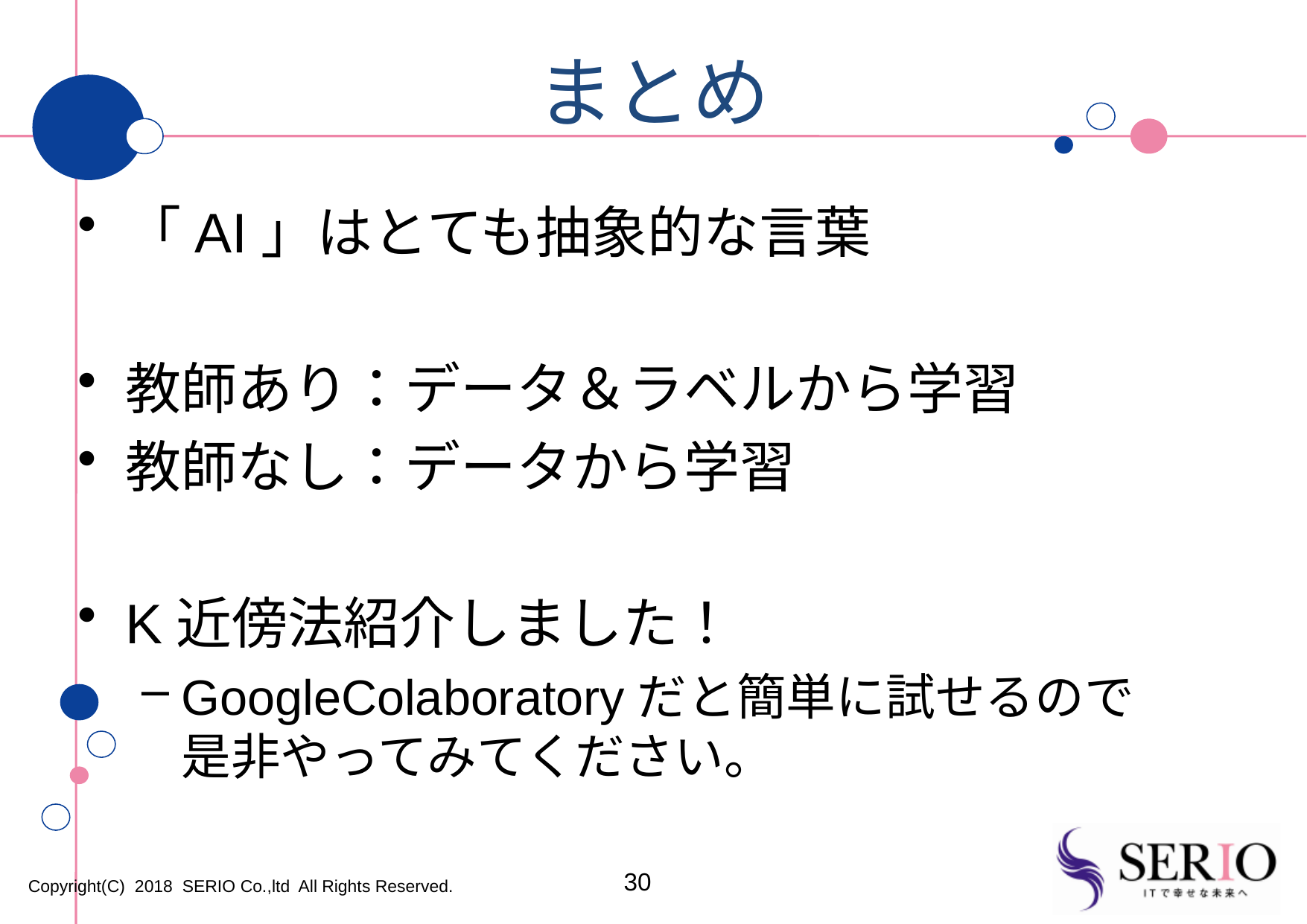

# まとめ
「AI」はとても抽象的な言葉

教師あり：データ＆ラベルから学習
教師なし：データから学習

K近傍法紹介しました！
GoogleColaboratoryだと簡単に試せるので
是非やってみてください。

30